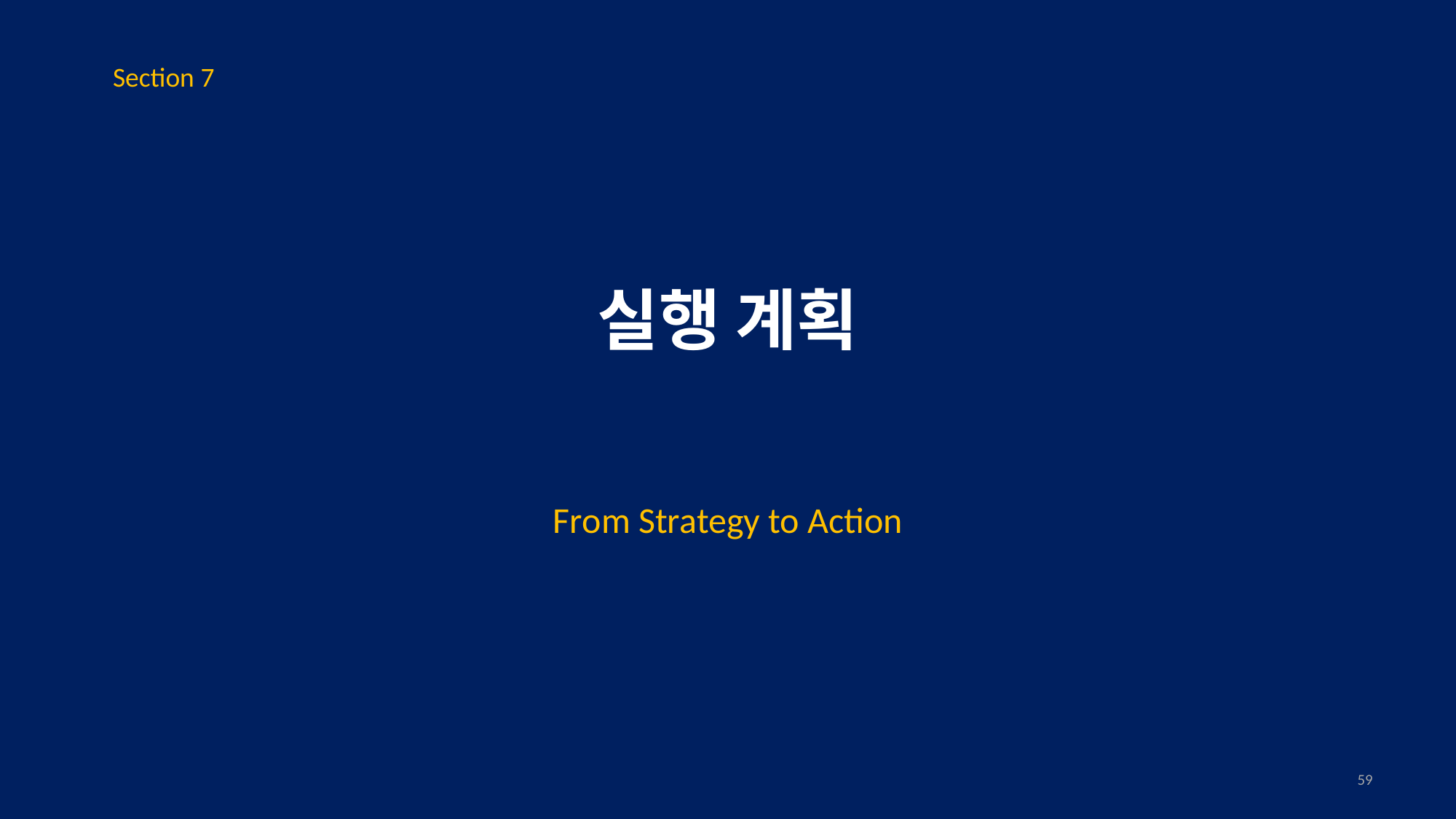

Section 7
실행 계획
From Strategy to Action
59